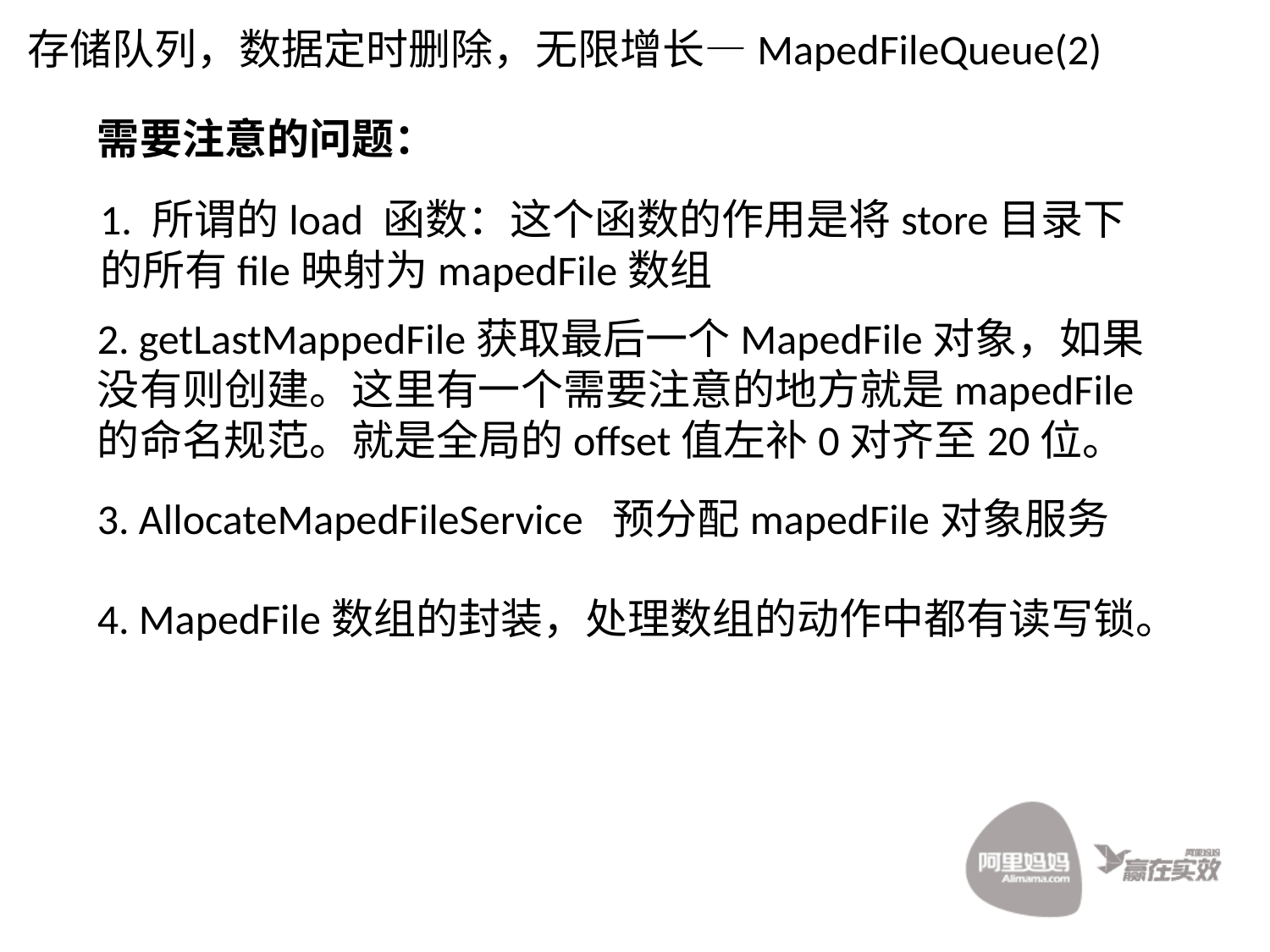

存储队列，数据定时删除，无限增长—MapedFileQueue(2)
需要注意的问题：
1. 所谓的load 函数：这个函数的作用是将store目录下的所有file映射为mapedFile数组
2. getLastMappedFile获取最后一个MapedFile对象，如果没有则创建。这里有一个需要注意的地方就是mapedFile的命名规范。就是全局的offset值左补0对齐至20位。
3. AllocateMapedFileService  预分配mapedFile对象服务
4. MapedFile数组的封装，处理数组的动作中都有读写锁。